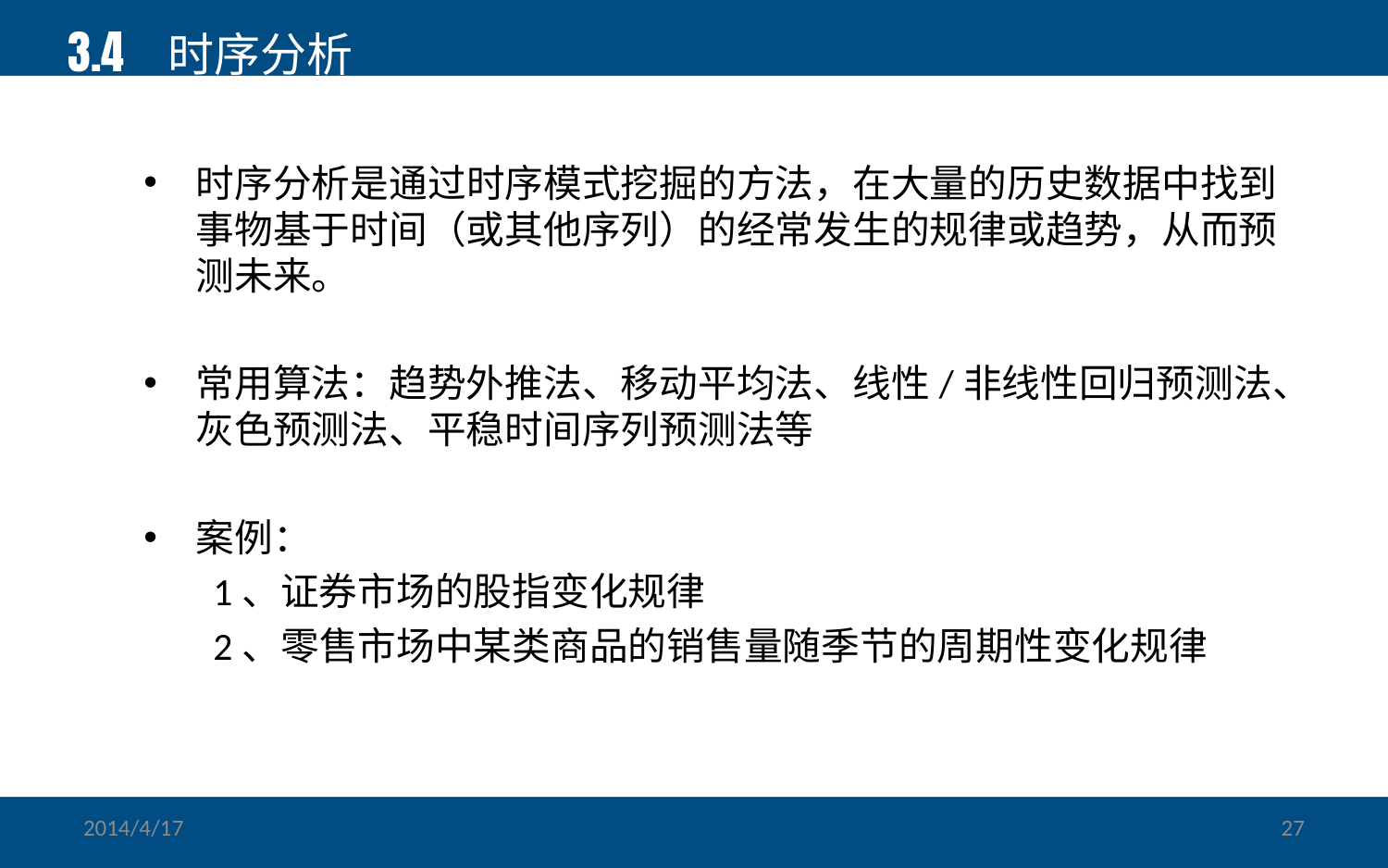

3.4   时序分析

时序分析是通过时序模式挖掘的方法，在大量的历史数据中找到事物基于时间（或其他序列）的经常发生的规律或趋势，从而预测未来。

常用算法：趋势外推法、移动平均法、线性/非线性回归预测法、灰色预测法、平稳时间序列预测法等

案例：
1、证券市场的股指变化规律
2、零售市场中某类商品的销售量随季节的周期性变化规律

2014/4/17
27